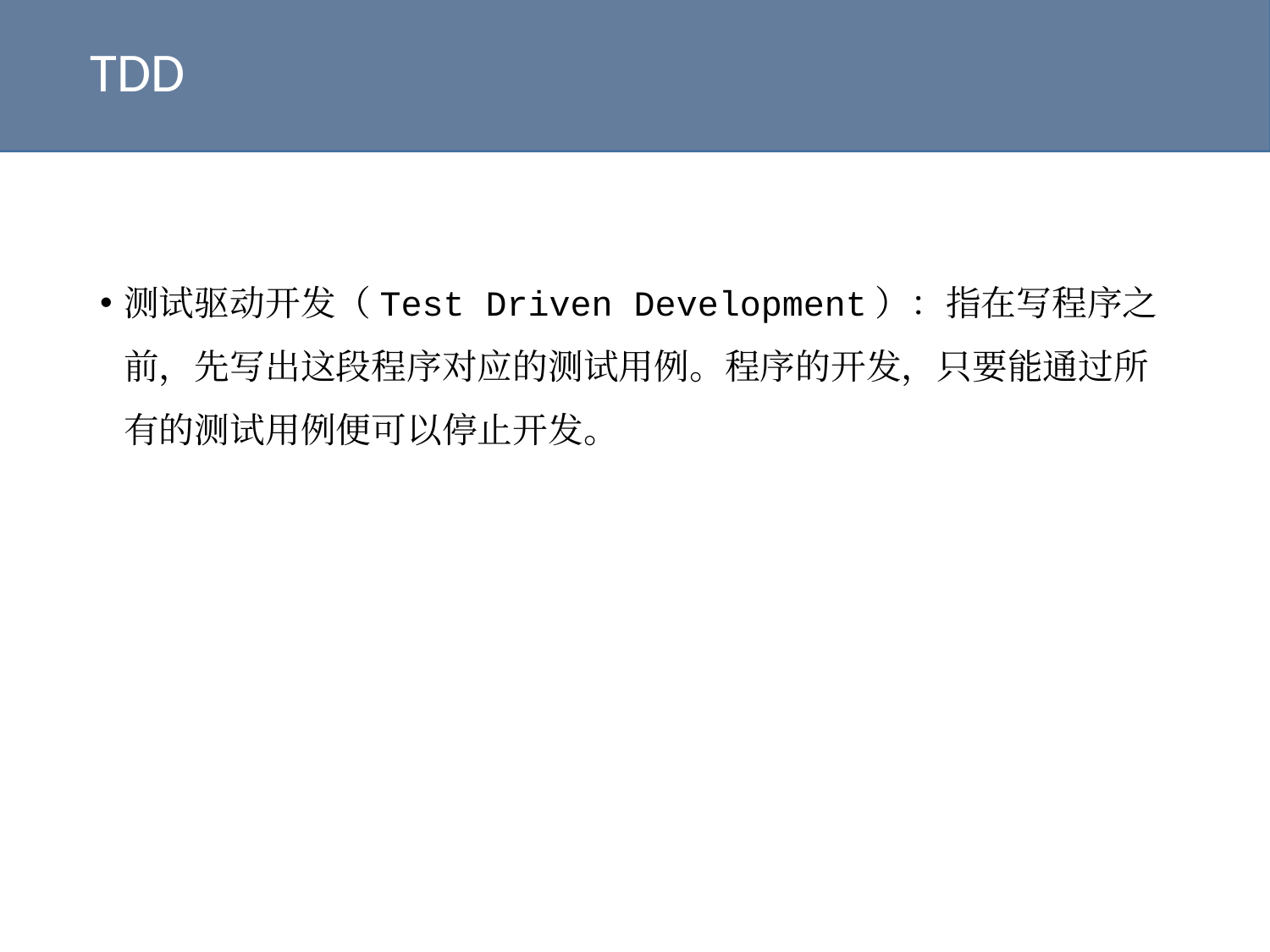

# TDD
测试驱动开发（Test Driven Development）：指在写程序之前，先写出这段程序对应的测试用例。程序的开发，只要能通过所有的测试用例便可以停止开发。